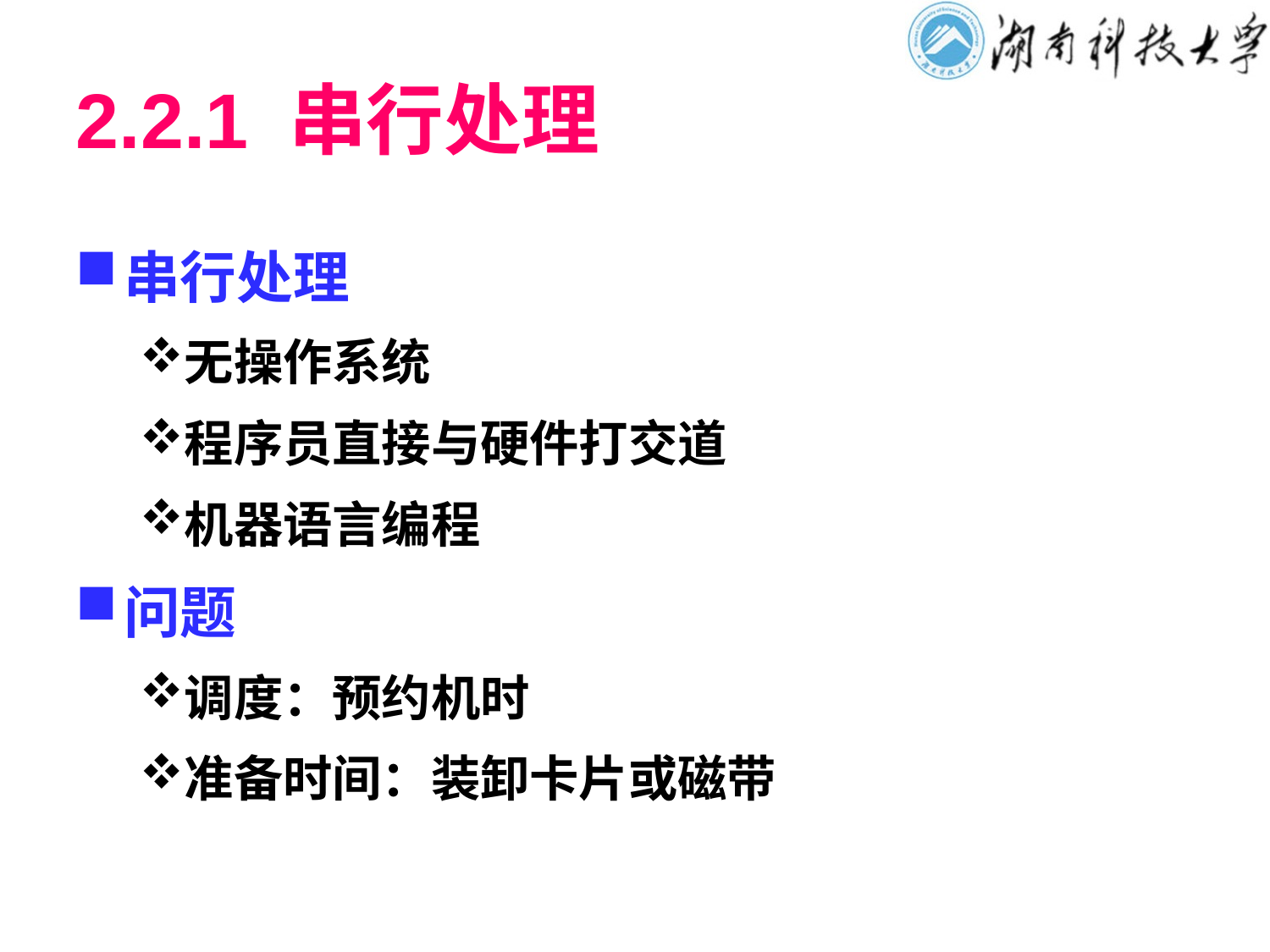

# 2.2.1 串行处理
串行处理
无操作系统
程序员直接与硬件打交道
机器语言编程
问题
调度：预约机时
准备时间：装卸卡片或磁带